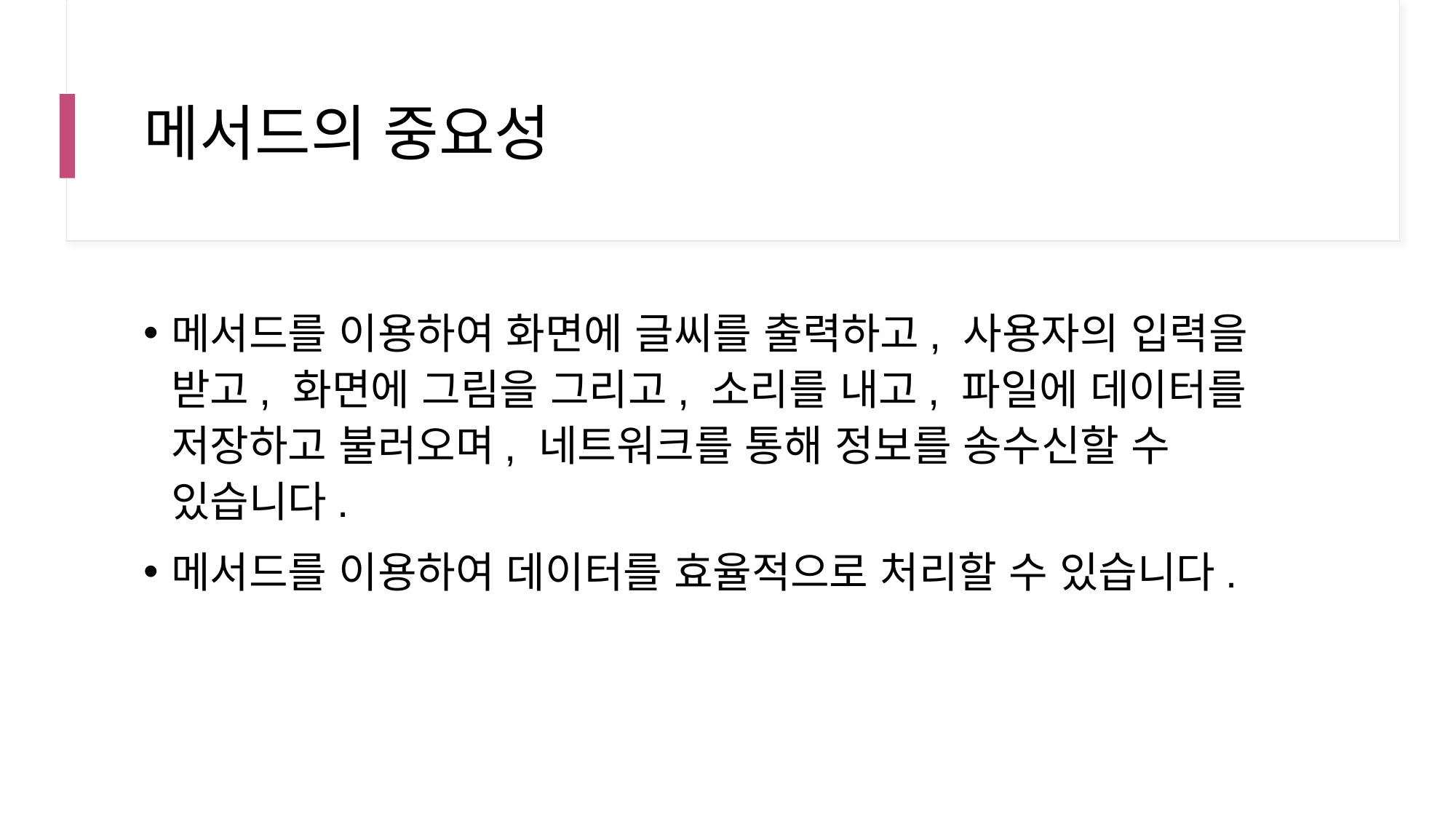

# 메서드의 중요성
메서드를 이용하여 화면에 글씨를 출력하고, 사용자의 입력을 받고, 화면에 그림을 그리고, 소리를 내고, 파일에 데이터를 저장하고 불러오며, 네트워크를 통해 정보를 송수신할 수 있습니다.
메서드를 이용하여 데이터를 효율적으로 처리할 수 있습니다.